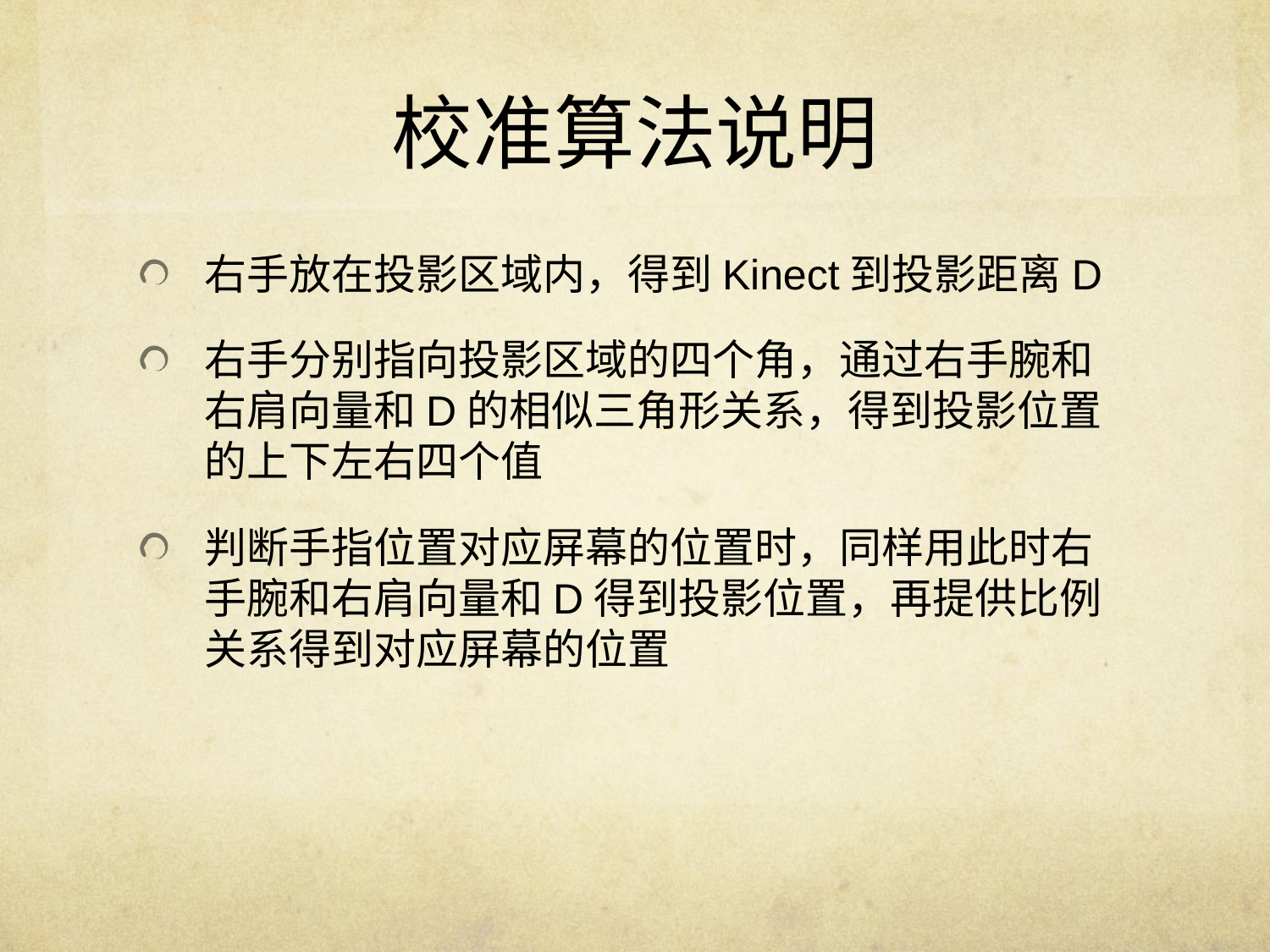

# 校准算法说明
右手放在投影区域内，得到Kinect到投影距离D
右手分别指向投影区域的四个角，通过右手腕和右肩向量和D的相似三角形关系，得到投影位置的上下左右四个值
判断手指位置对应屏幕的位置时，同样用此时右手腕和右肩向量和D得到投影位置，再提供比例关系得到对应屏幕的位置